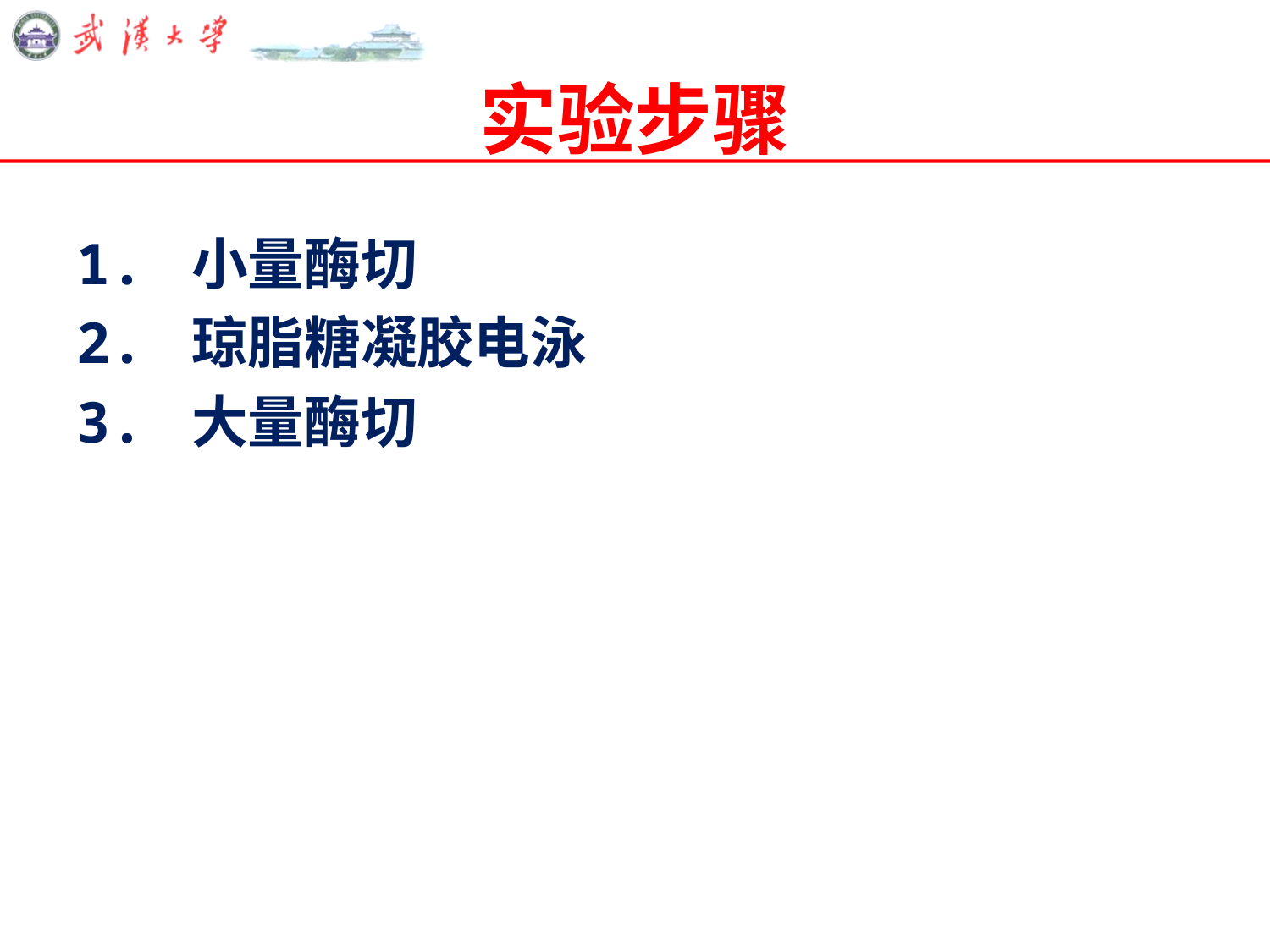

# 实验步骤

1. 小量酶切
2. 琼脂糖凝胶电泳
3. 大量酶切